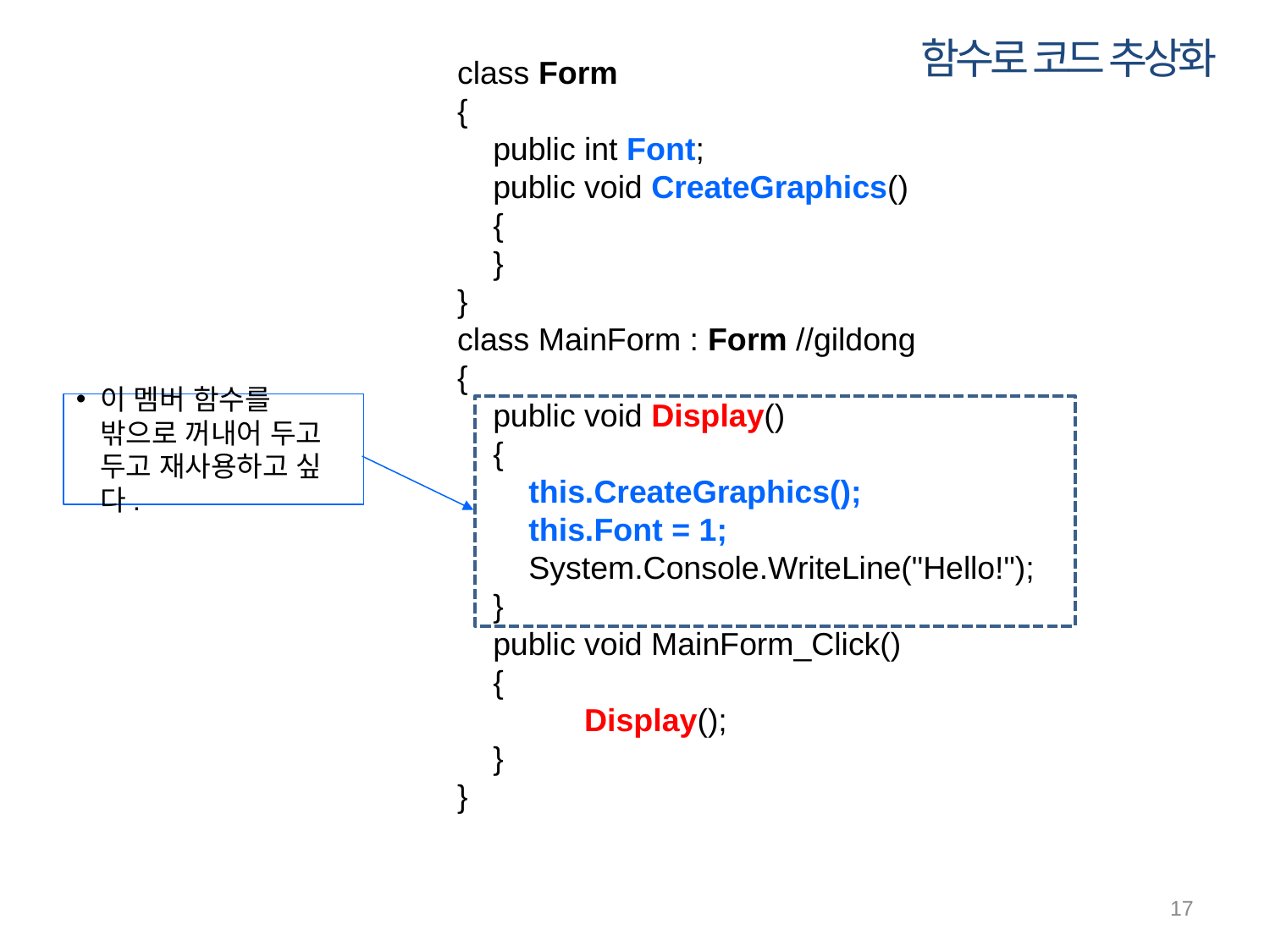

# 함수로 코드 추상화
class Form
{
    public int Font;
    public void CreateGraphics()
    {
    }
}
class MainForm : Form //gildong
{
    public void Display()
    {
        this.CreateGraphics();
        this.Font = 1;
        System.Console.WriteLine("Hello!");
    }
    public void MainForm_Click()
    {
 	Display();
    }
}
이 멤버 함수를 밖으로 꺼내어 두고 두고 재사용하고 싶다.

17